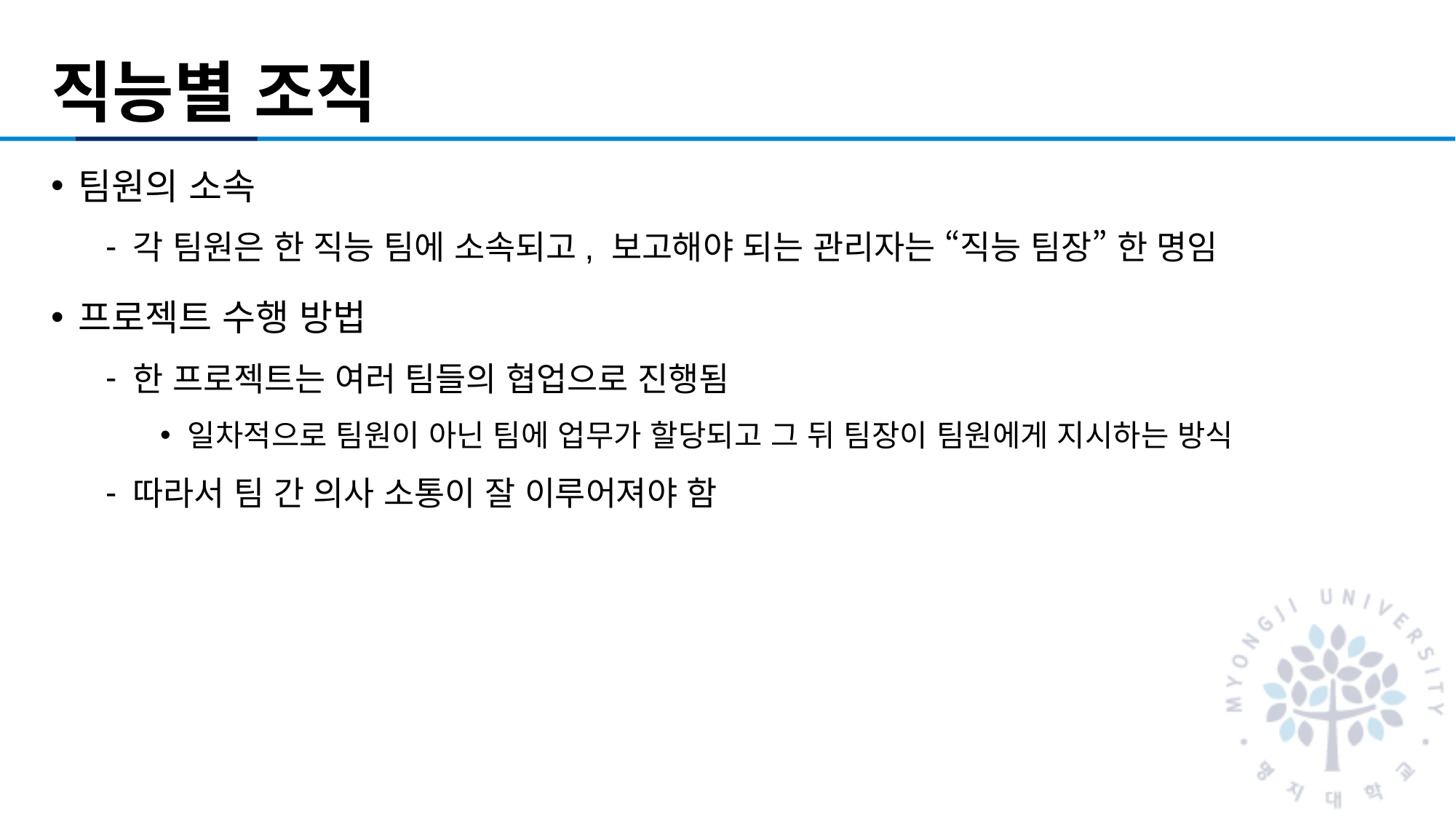

# 직능별 조직
팀원의 소속
각 팀원은 한 직능 팀에 소속되고, 보고해야 되는 관리자는 “직능 팀장” 한 명임
프로젝트 수행 방법
한 프로젝트는 여러 팀들의 협업으로 진행됨
일차적으로 팀원이 아닌 팀에 업무가 할당되고 그 뒤 팀장이 팀원에게 지시하는 방식
따라서 팀 간 의사 소통이 잘 이루어져야 함